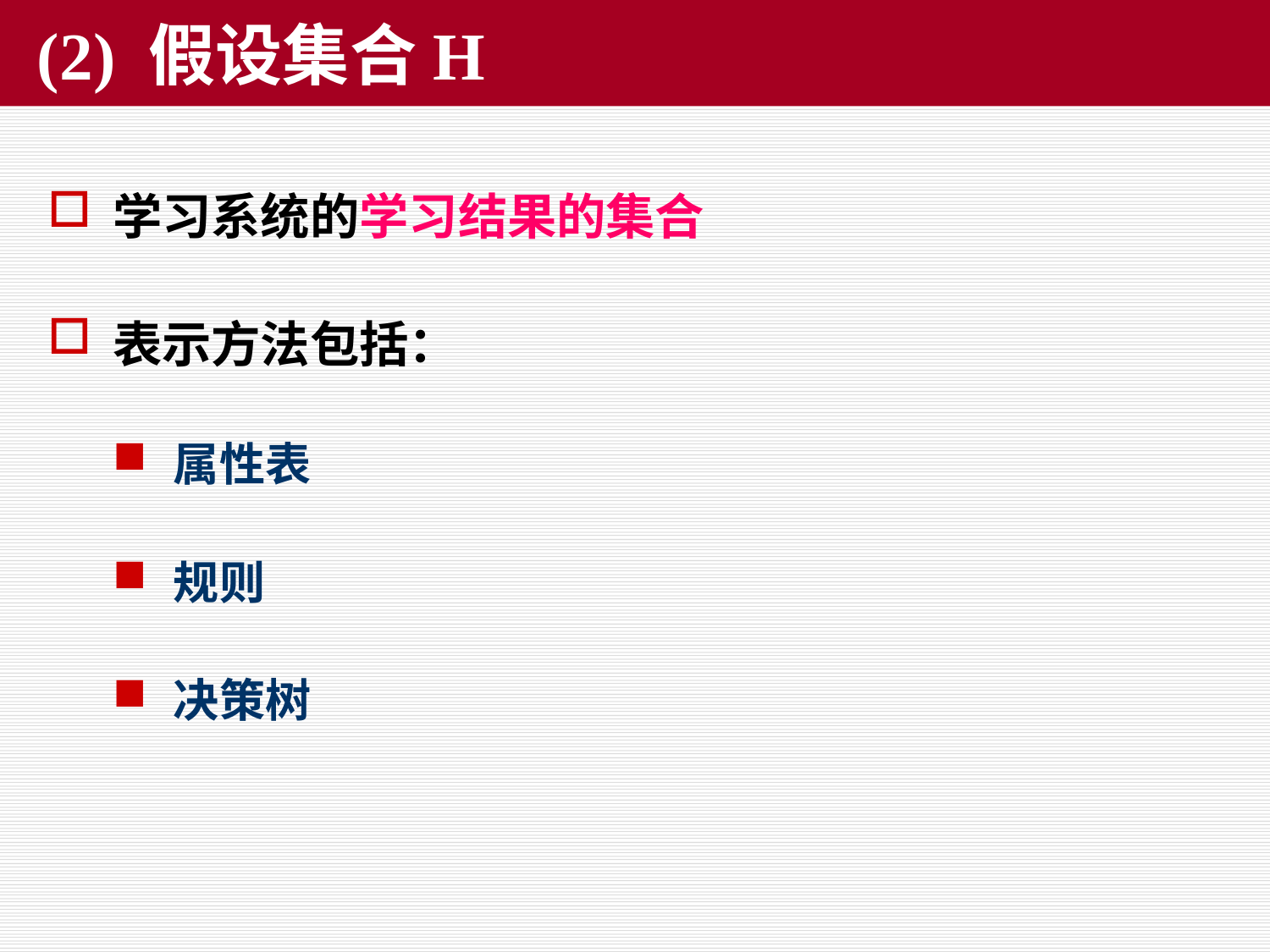

# (2) 假设集合H
学习系统的学习结果的集合
表示方法包括：
属性表
规则
决策树